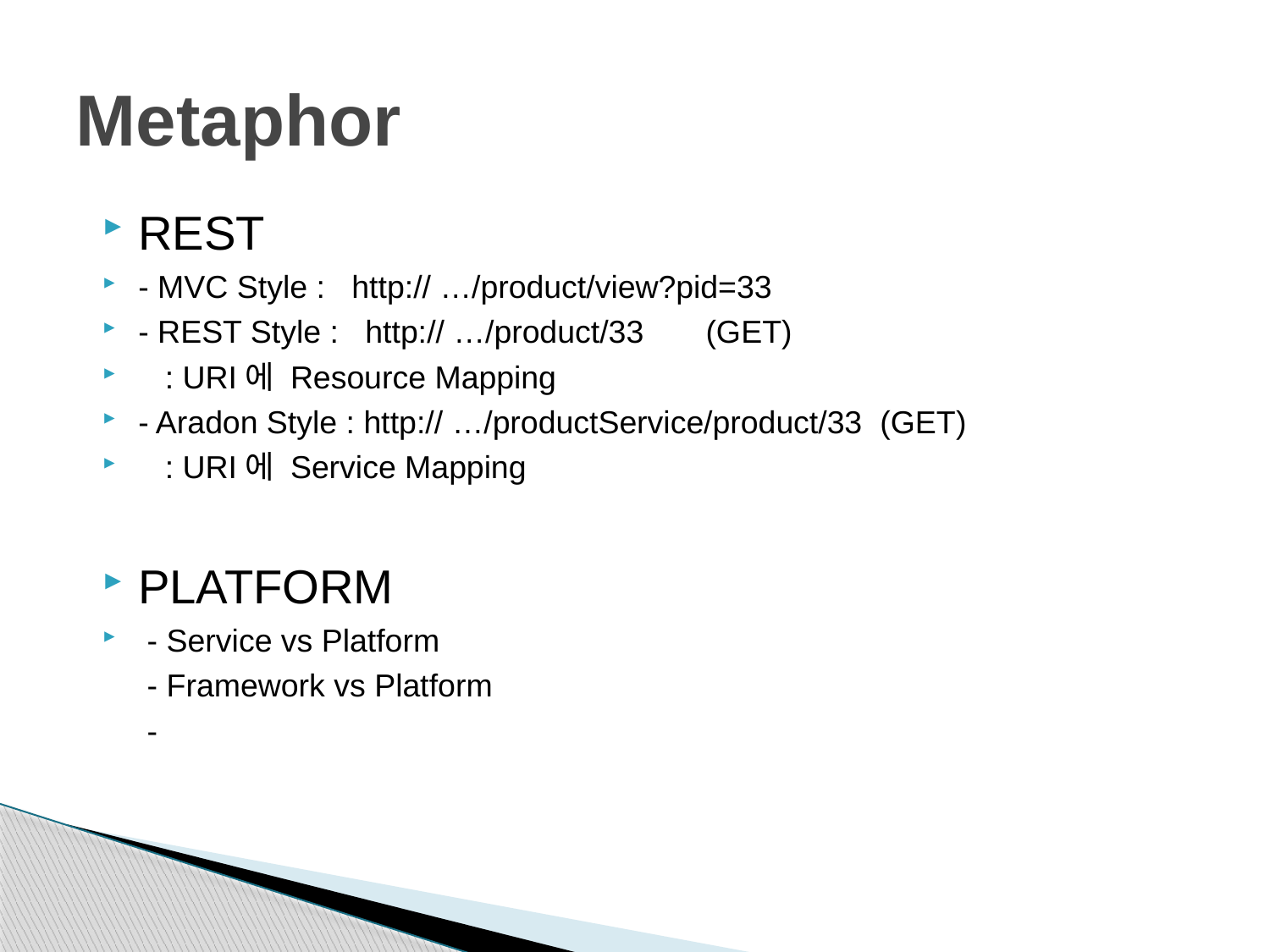

# Metaphor
REST
- MVC Style :   http:// …/product/view?pid=33
- REST Style :   http:// …/product/33       (GET)
   : URI에 Resource Mapping
- Aradon Style : http:// …/productService/product/33  (GET)
   : URI에 Service Mapping

PLATFORM
 - Service vs Platform
     - Framework vs Platform
     -